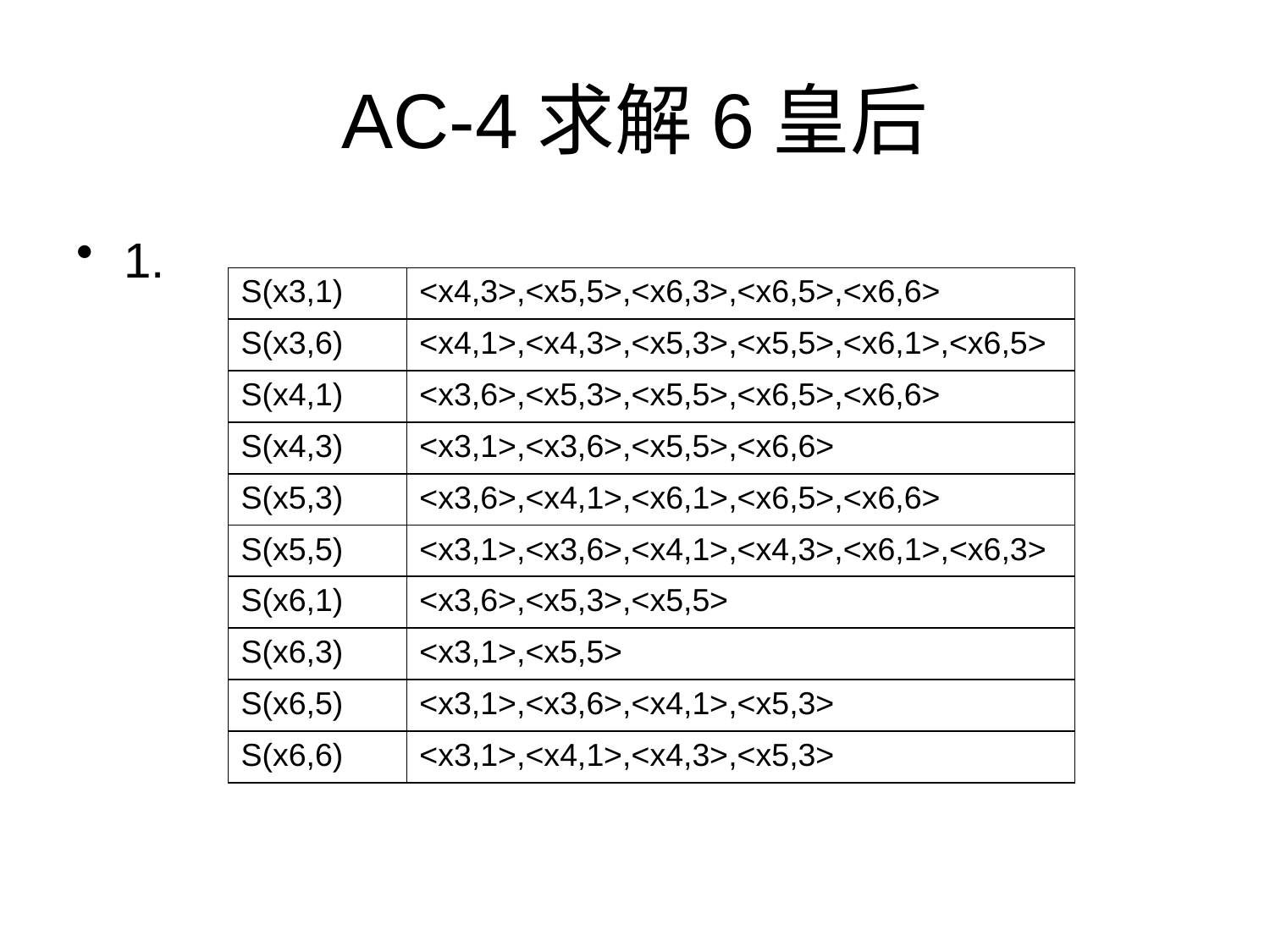

# AC-4求解6皇后
1.
| S(x3,1) | <x4,3>,<x5,5>,<x6,3>,<x6,5>,<x6,6> |
| --- | --- |
| S(x3,6) | <x4,1>,<x4,3>,<x5,3>,<x5,5>,<x6,1>,<x6,5> |
| S(x4,1) | <x3,6>,<x5,3>,<x5,5>,<x6,5>,<x6,6> |
| S(x4,3) | <x3,1>,<x3,6>,<x5,5>,<x6,6> |
| S(x5,3) | <x3,6>,<x4,1>,<x6,1>,<x6,5>,<x6,6> |
| S(x5,5) | <x3,1>,<x3,6>,<x4,1>,<x4,3>,<x6,1>,<x6,3> |
| S(x6,1) | <x3,6>,<x5,3>,<x5,5> |
| S(x6,3) | <x3,1>,<x5,5> |
| S(x6,5) | <x3,1>,<x3,6>,<x4,1>,<x5,3> |
| S(x6,6) | <x3,1>,<x4,1>,<x4,3>,<x5,3> |